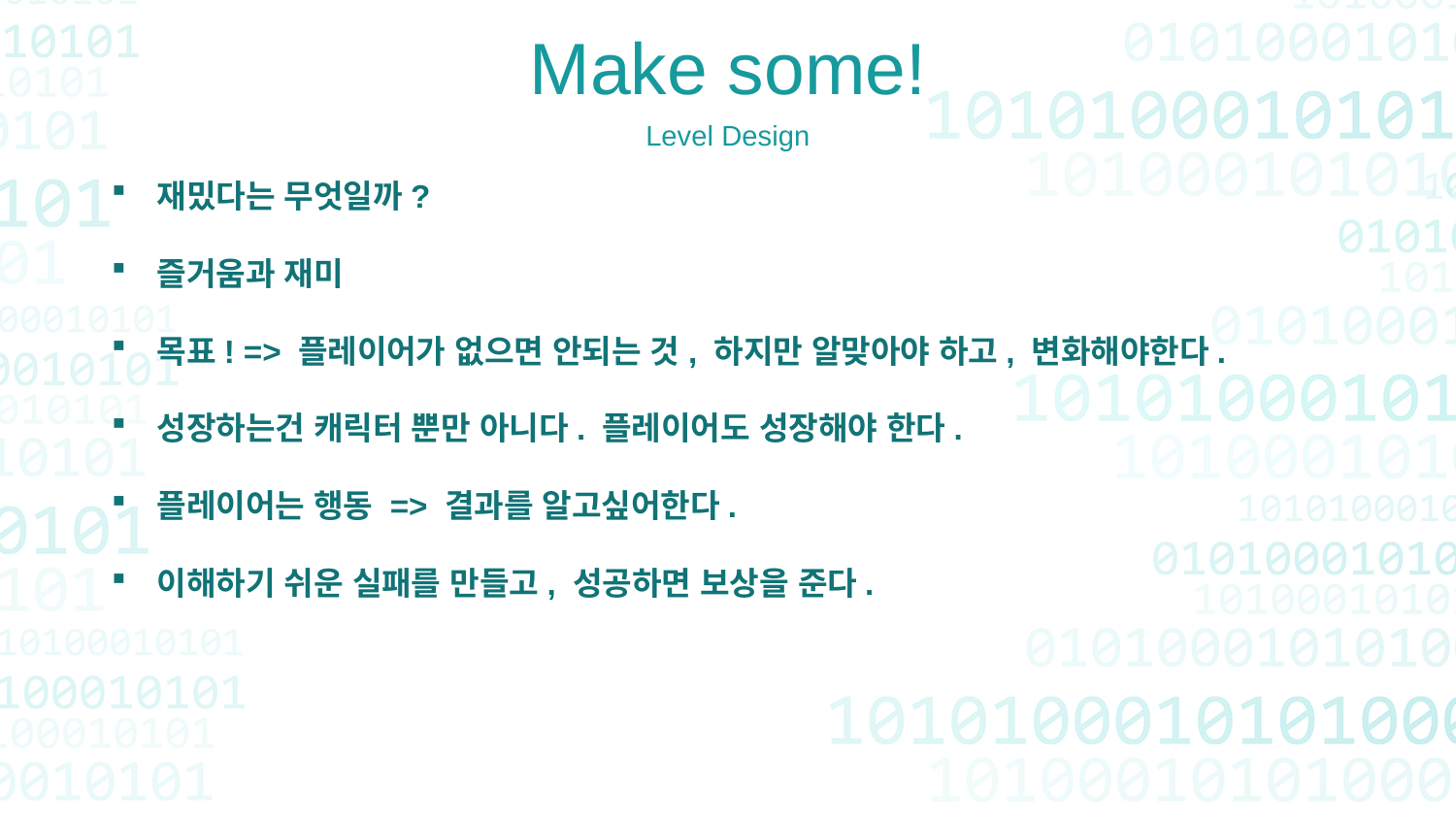

Make some!
Level Design
재밌다는 무엇일까?

즐거움과 재미

목표! => 플레이어가 없으면 안되는 것, 하지만 알맞아야 하고, 변화해야한다.

성장하는건 캐릭터 뿐만 아니다. 플레이어도 성장해야 한다.

플레이어는 행동 => 결과를 알고싶어한다.

이해하기 쉬운 실패를 만들고, 성공하면 보상을 준다.